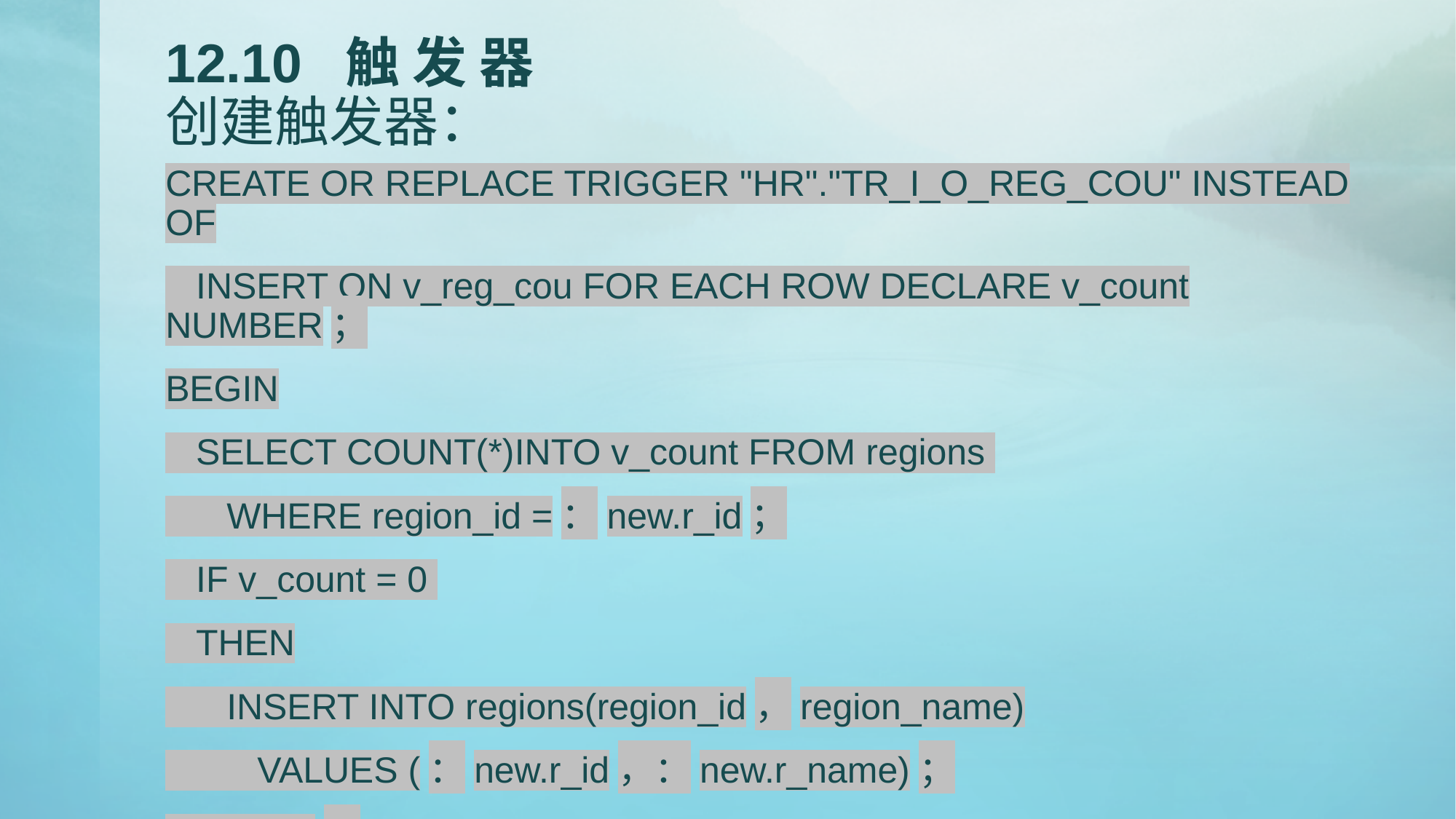

# 12.10  触 发 器 创建触发器：
CREATE OR REPLACE TRIGGER "HR"."TR_I_O_REG_COU" INSTEAD OF
   INSERT ON v_reg_cou FOR EACH ROW DECLARE v_count NUMBER；
BEGIN
   SELECT COUNT(*)INTO v_count FROM regions
      WHERE region_id =：new.r_id；
   IF v_count = 0
   THEN
      INSERT INTO regions(region_id，region_name)
         VALUES (：new.r_id，：new.r_name)；
   END IF；